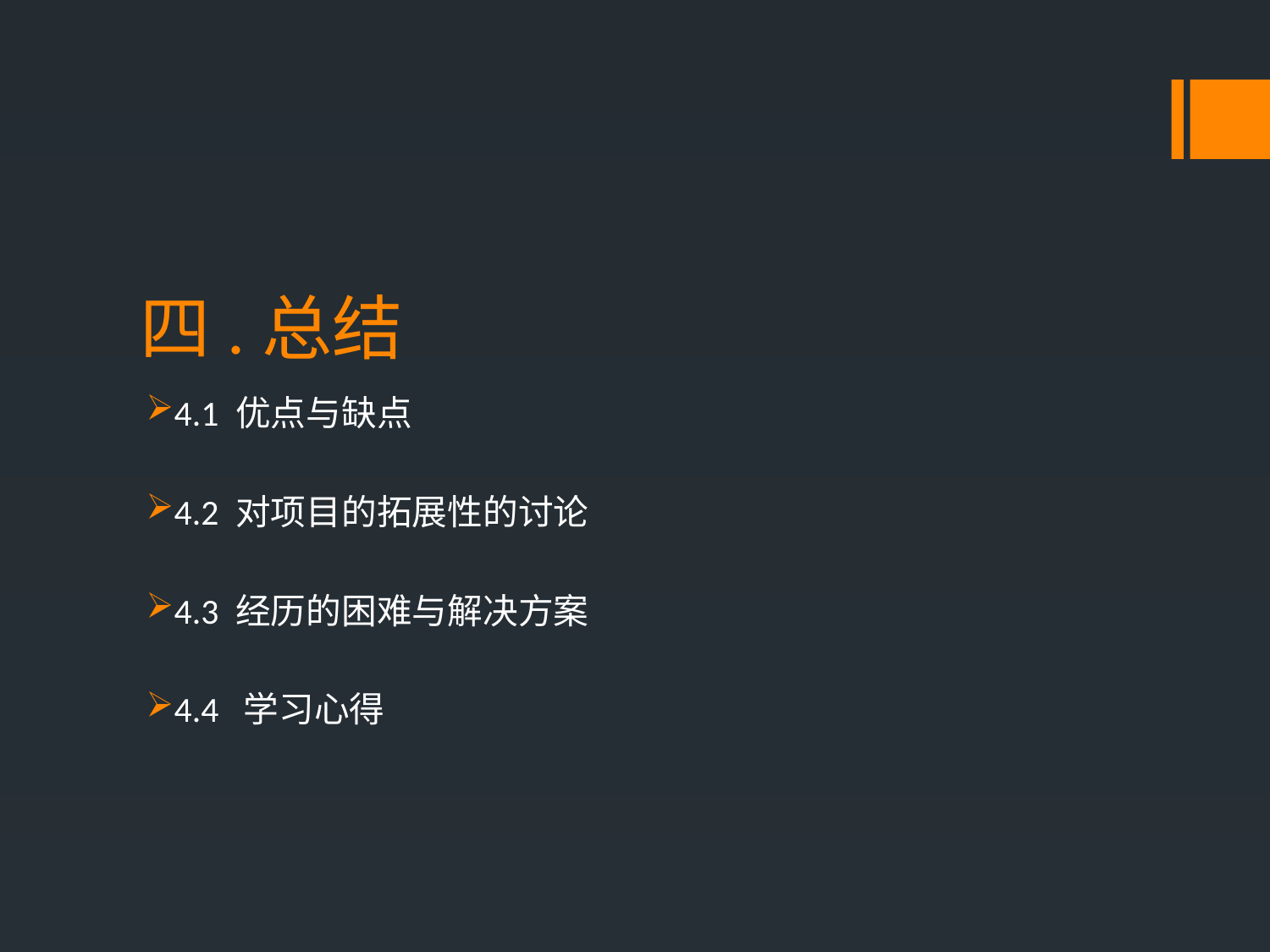

# 四.总结
4.1 优点与缺点

4.2 对项目的拓展性的讨论

4.3 经历的困难与解决方案

4.4  学习心得